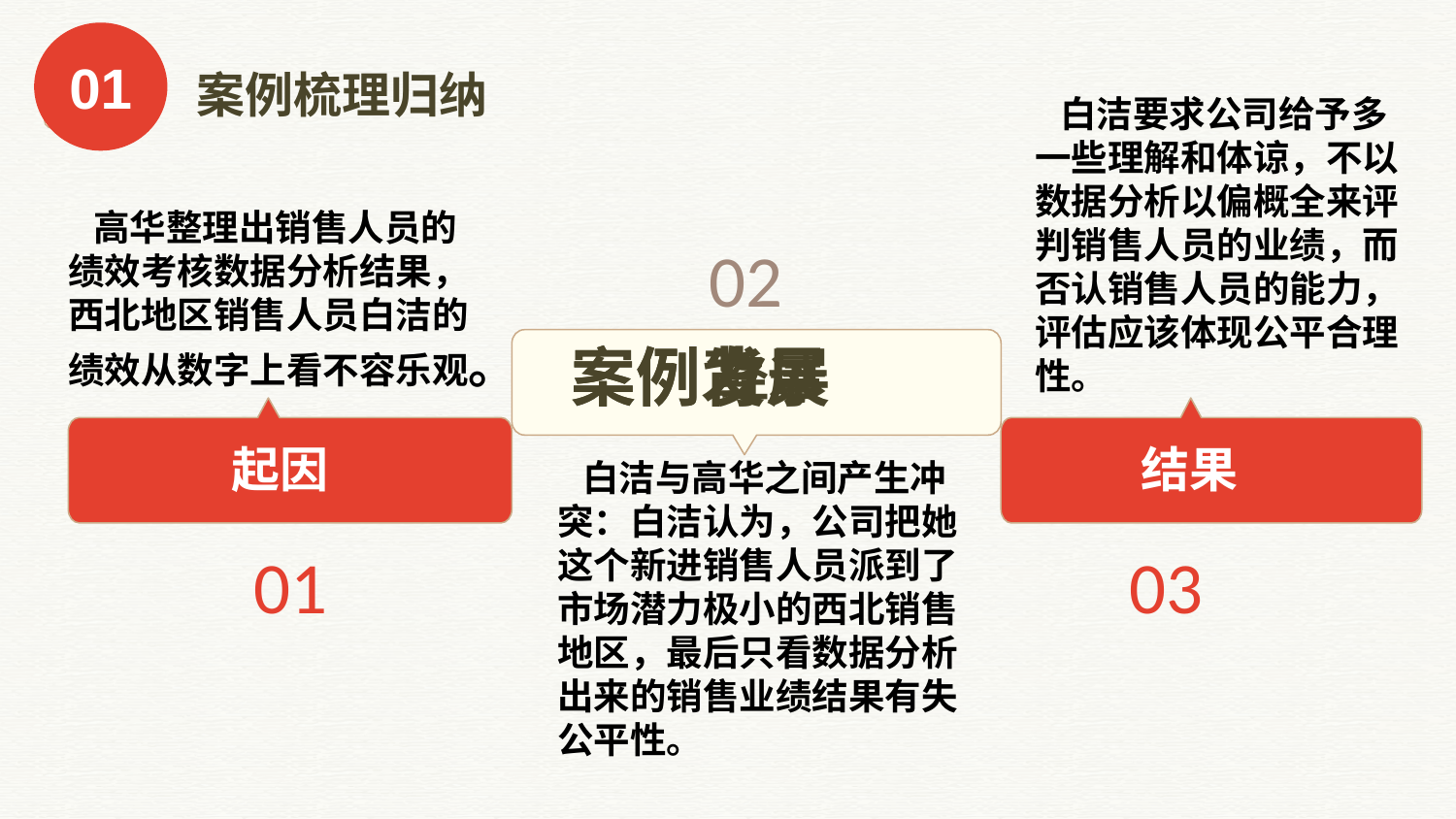

01
案例梳理归纳
  白洁要求公司给予多一些理解和体谅，不以数据分析以偏概全来评判销售人员的业绩，而否认销售人员的能力，评估应该体现公平合理性。

  高华整理出销售人员的绩效考核数据分析结果，西北地区销售人员白洁的绩效从数字上看不容乐观。
02

案例背景
案例发展
经过

起因
结果
  白洁与高华之间产生冲突：白洁认为，公司把她这个新进销售人员派到了市场潜力极小的西北销售地区，最后只看数据分析出来的销售业绩结果有失公平性。

01
03